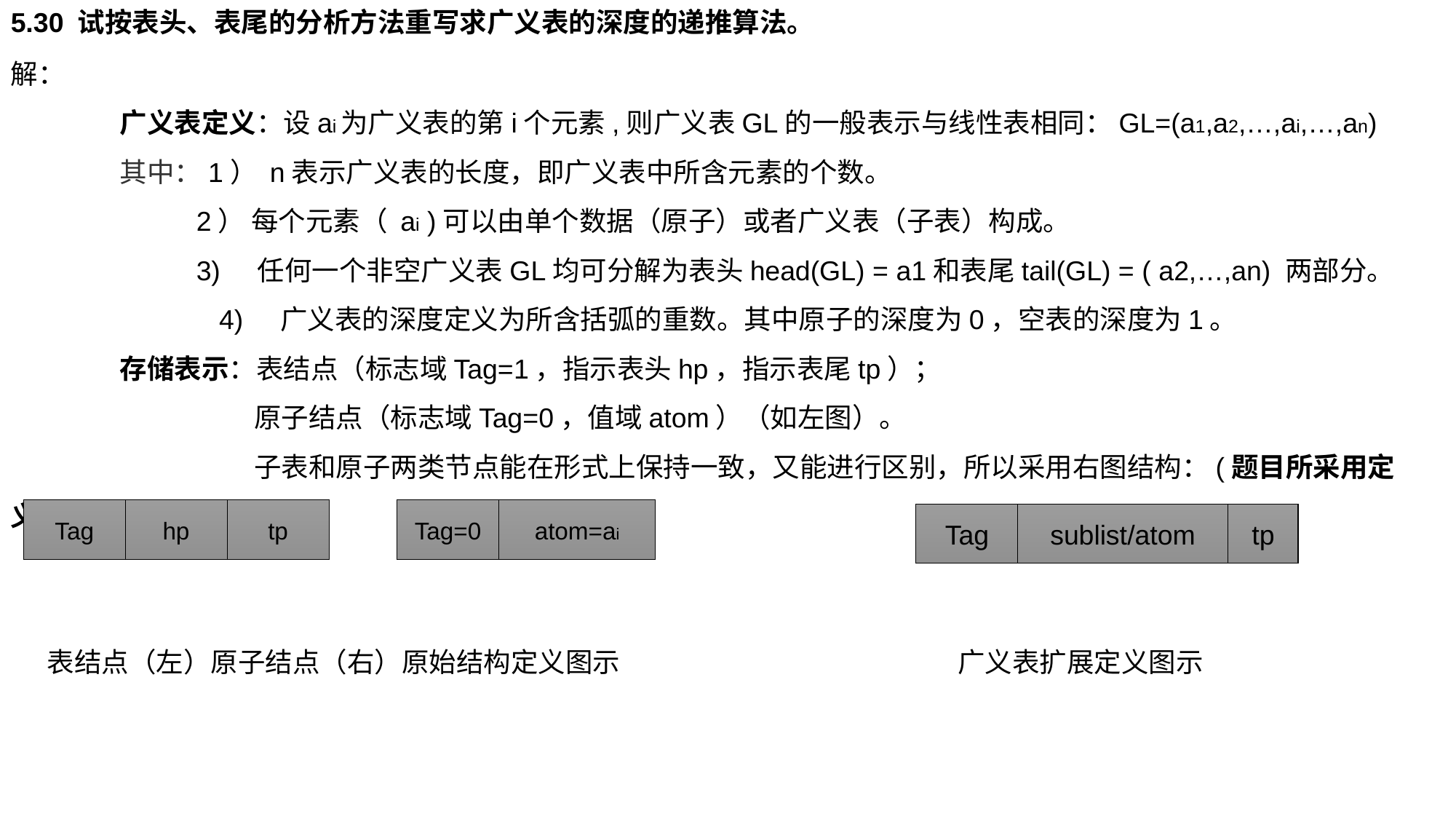

5.30 试按表头、表尾的分析方法重写求广义表的深度的递推算法。
解：
	广义表定义：设ai为广义表的第i个元素,则广义表GL的一般表示与线性表相同：GL=(a1,a2,…,ai,…,an)
	其中：1） n表示广义表的长度，即广义表中所含元素的个数。
	          2） 每个元素（ ai )可以由单个数据（原子）或者广义表（子表）构成。
	          3)    任何一个非空广义表GL均可分解为表头head(GL) = a1和表尾tail(GL) = ( a2,…,an) 两部分。
	             4)    广义表的深度定义为所含括弧的重数。其中原子的深度为0，空表的深度为1。
	存储表示：表结点（标志域Tag=1，指示表头hp，指示表尾tp）；
		   原子结点（标志域Tag=0，值域atom）（如左图）。
		   子表和原子两类节点能在形式上保持一致，又能进行区别，所以采用右图结构：(题目所采用定义）

Tag
hp
tp
Tag=0
atom=ai
Tag
sublist/atom
tp
表结点（左）原子结点（右）原始结构定义图示
广义表扩展定义图示